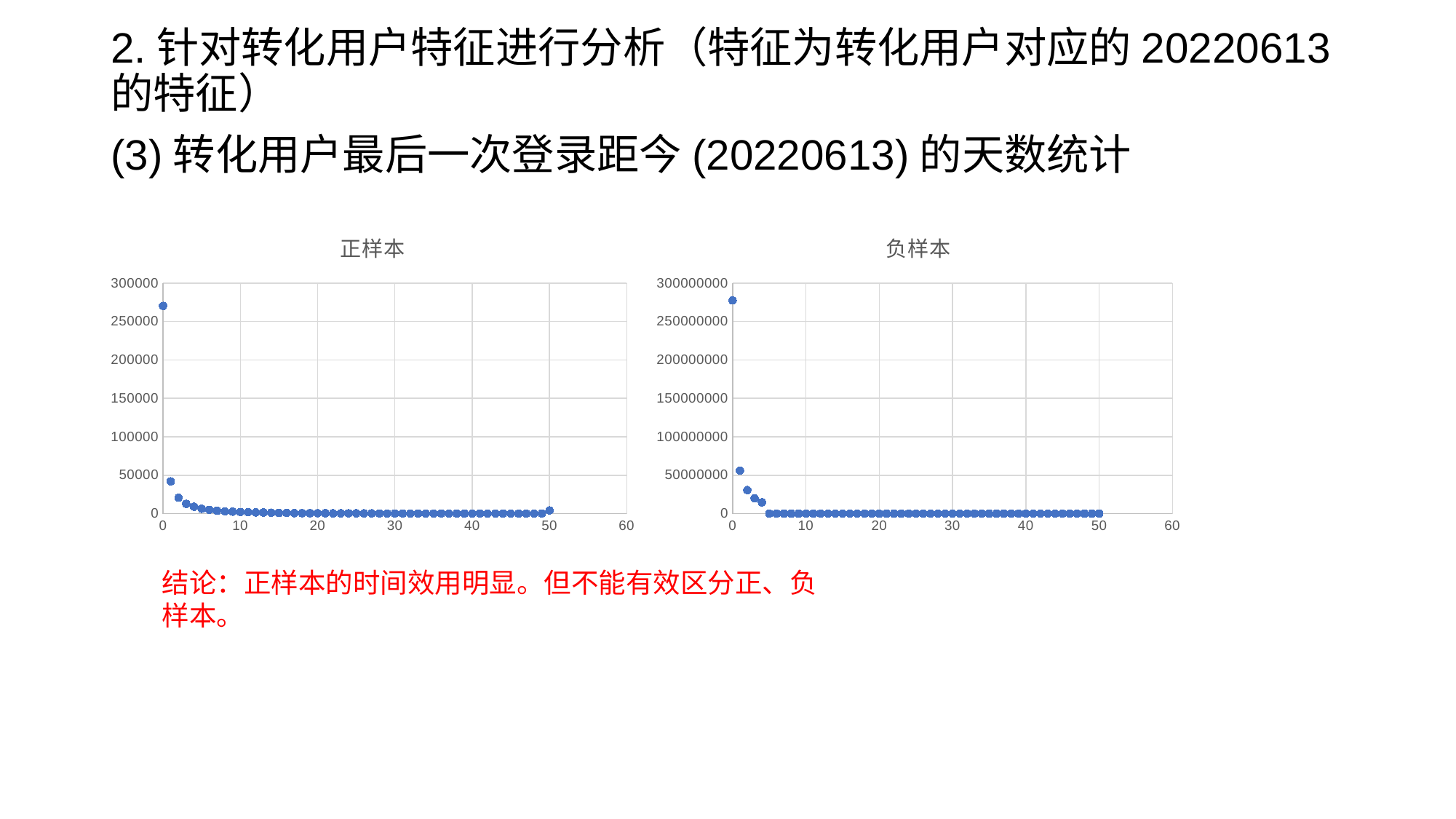

2.针对转化用户特征进行分析（特征为转化用户对应的20220613的特征）
(3)转化用户最后一次登录距今(20220613)的天数统计

### Chart: 正样本

| Category |  |
|---|---|

### Chart: 负样本

| Category |  |
|---|---|
结论：正样本的时间效用明显。但不能有效区分正、负样本。